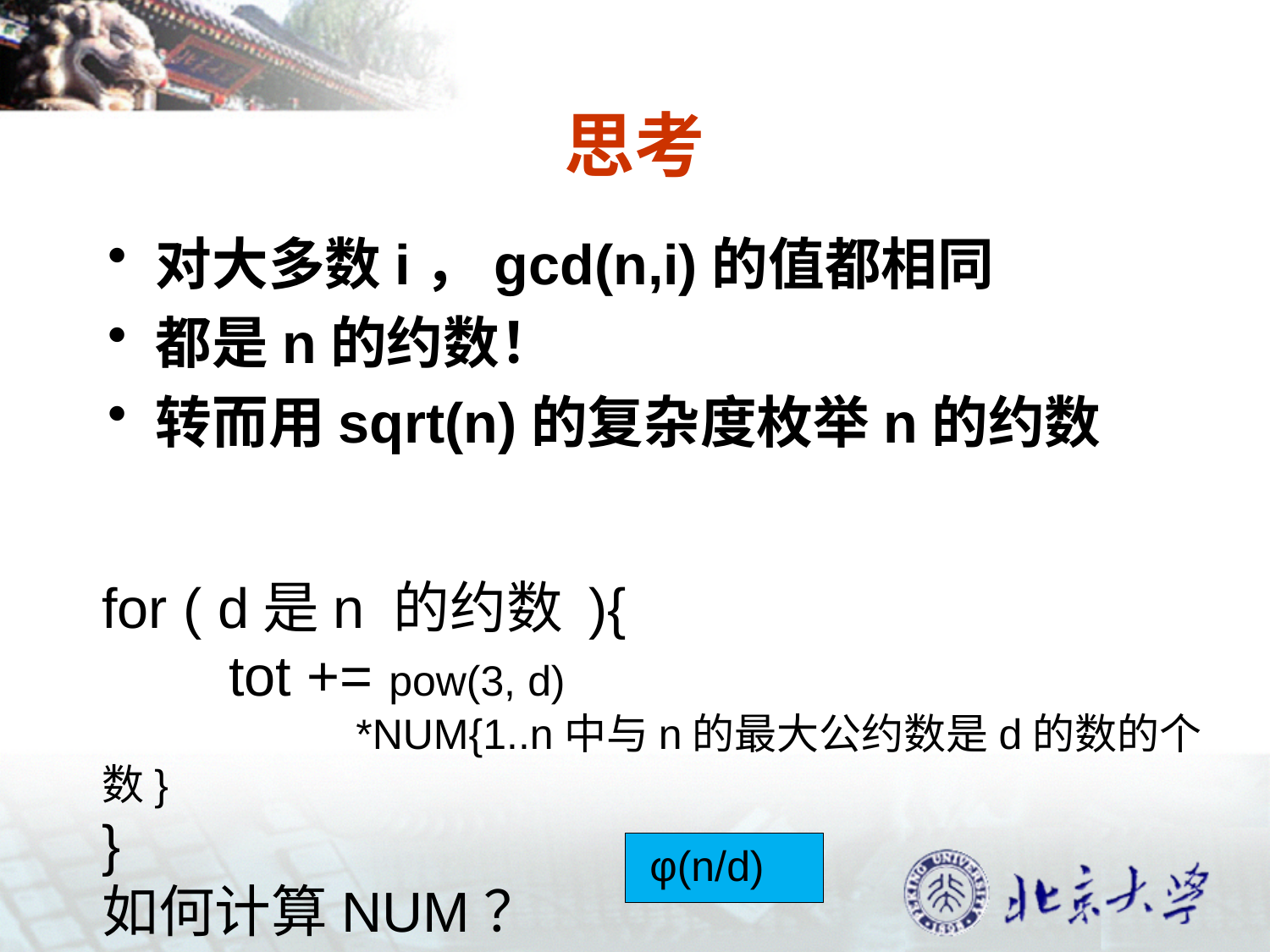

# 思考
对大多数i，gcd(n,i)的值都相同
都是n的约数！
转而用sqrt(n)的复杂度枚举n的约数

for ( d是n 的约数 ){
	tot += pow(3, d)
		*NUM{1..n中与n的最大公约数是d的数的个数}
}
如何计算NUM？
 φ(n/d)